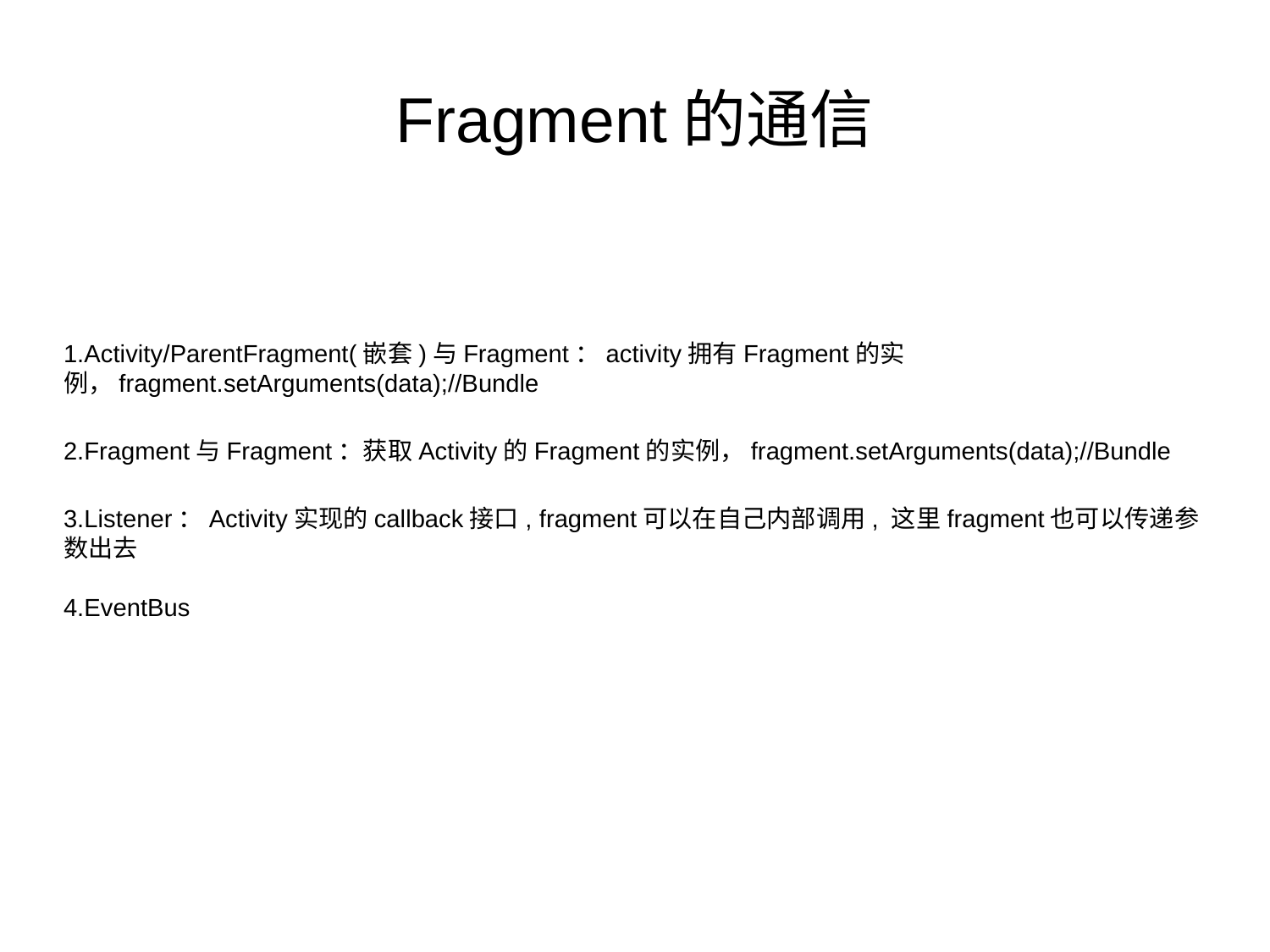

Fragment的通信
1.Activity/ParentFragment(嵌套)与Fragment：activity拥有Fragment的实例，fragment.setArguments(data);//Bundle

2.Fragment与Fragment：获取Activity的Fragment的实例，fragment.setArguments(data);//Bundle

3.Listener：Activity实现的callback接口, fragment可以在自己内部调用, 这里fragment也可以传递参数出去

4.EventBus